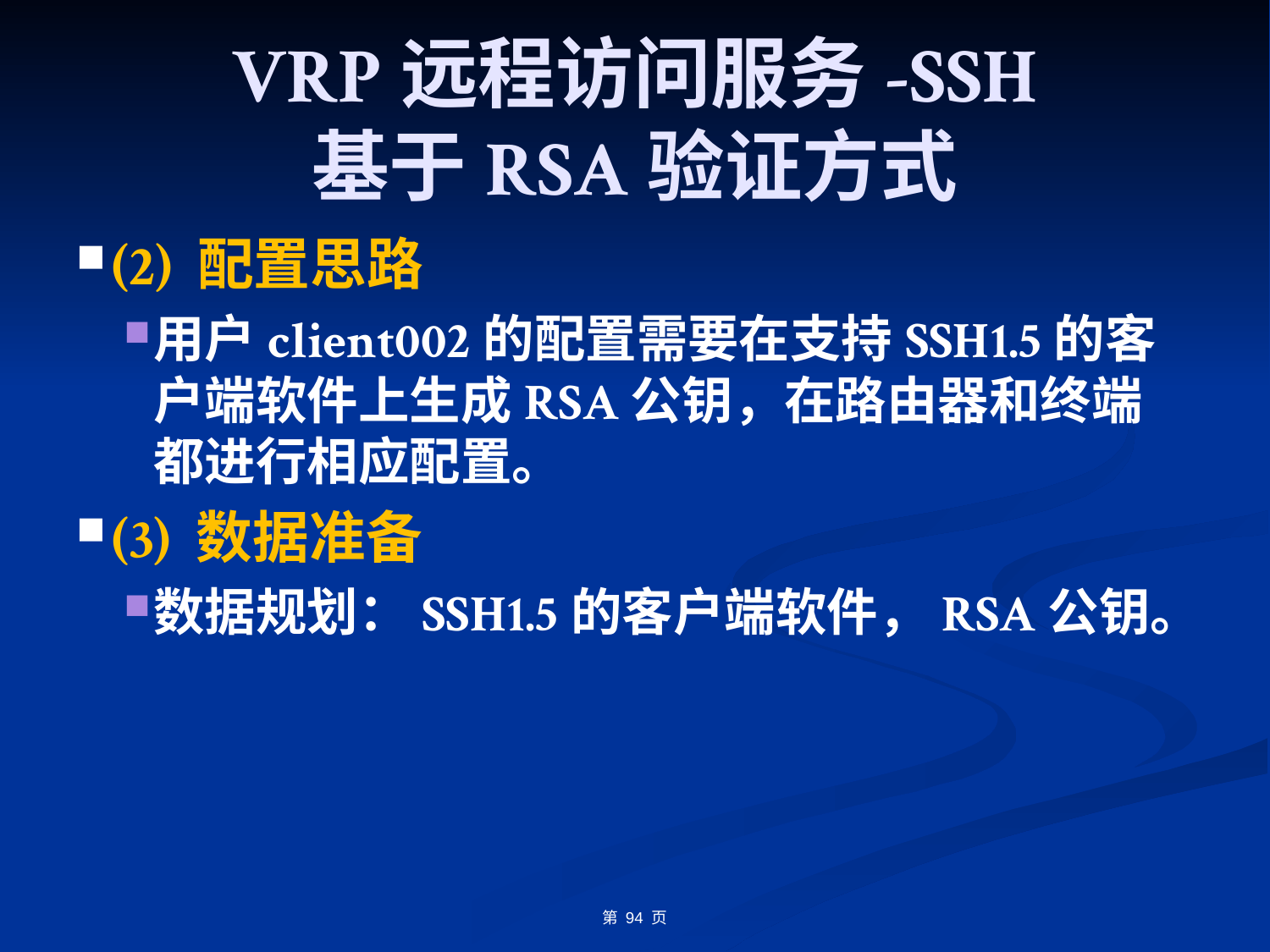

# VRP远程访问服务-SSH 基于RSA验证方式
(2) 配置思路
用户client002的配置需要在支持SSH1.5的客户端软件上生成RSA公钥，在路由器和终端都进行相应配置。
(3) 数据准备
数据规划：SSH1.5的客户端软件，RSA公钥。

第 94 页